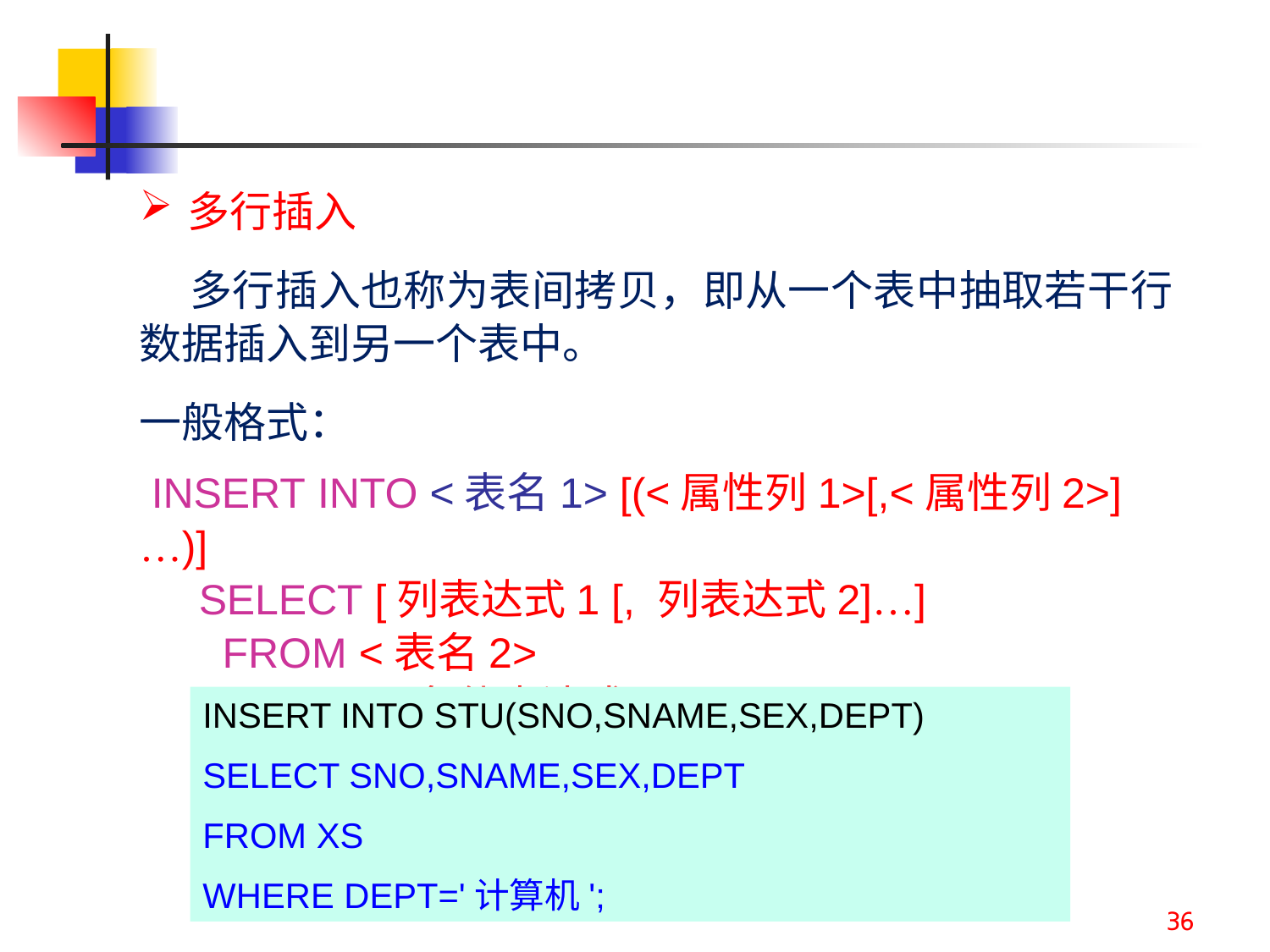

多行插入
    多行插入也称为表间拷贝，即从一个表中抽取若干行数据插入到另一个表中。
一般格式：
 INSERT INTO <表名1> [(<属性列1>[,<属性列2>]…)]
     SELECT [列表达式1 [, 列表达式2]…]
       FROM <表名2>
      WHERE <条件表达式>;
INSERT INTO STU(SNO,SNAME,SEX,DEPT)
SELECT SNO,SNAME,SEX,DEPT
FROM XS
WHERE DEPT='计算机';
36